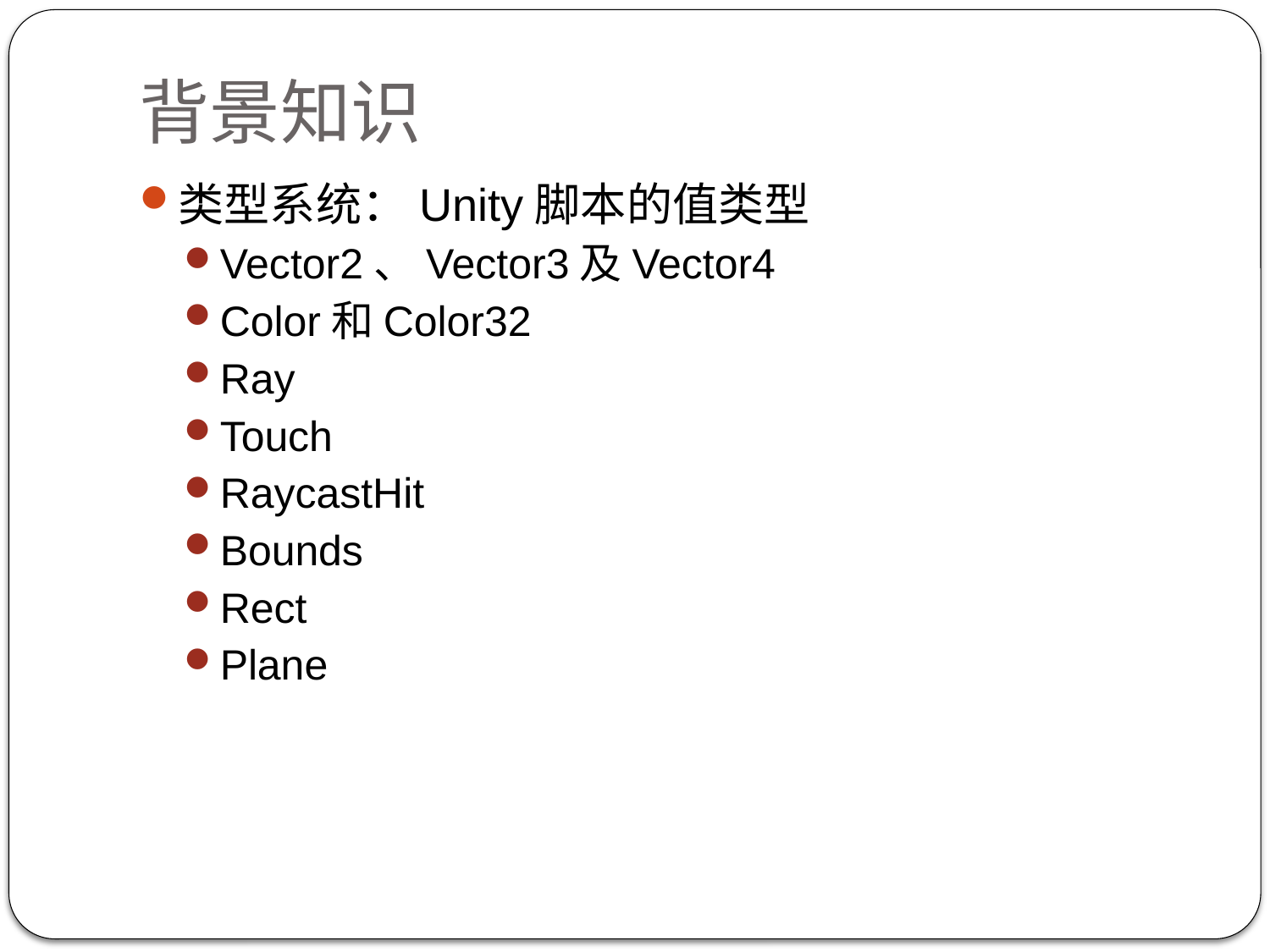

# 背景知识
类型系统：Unity脚本的值类型
Vector2、Vector3及Vector4
Color和Color32
Ray
Touch
RaycastHit
Bounds
Rect
Plane